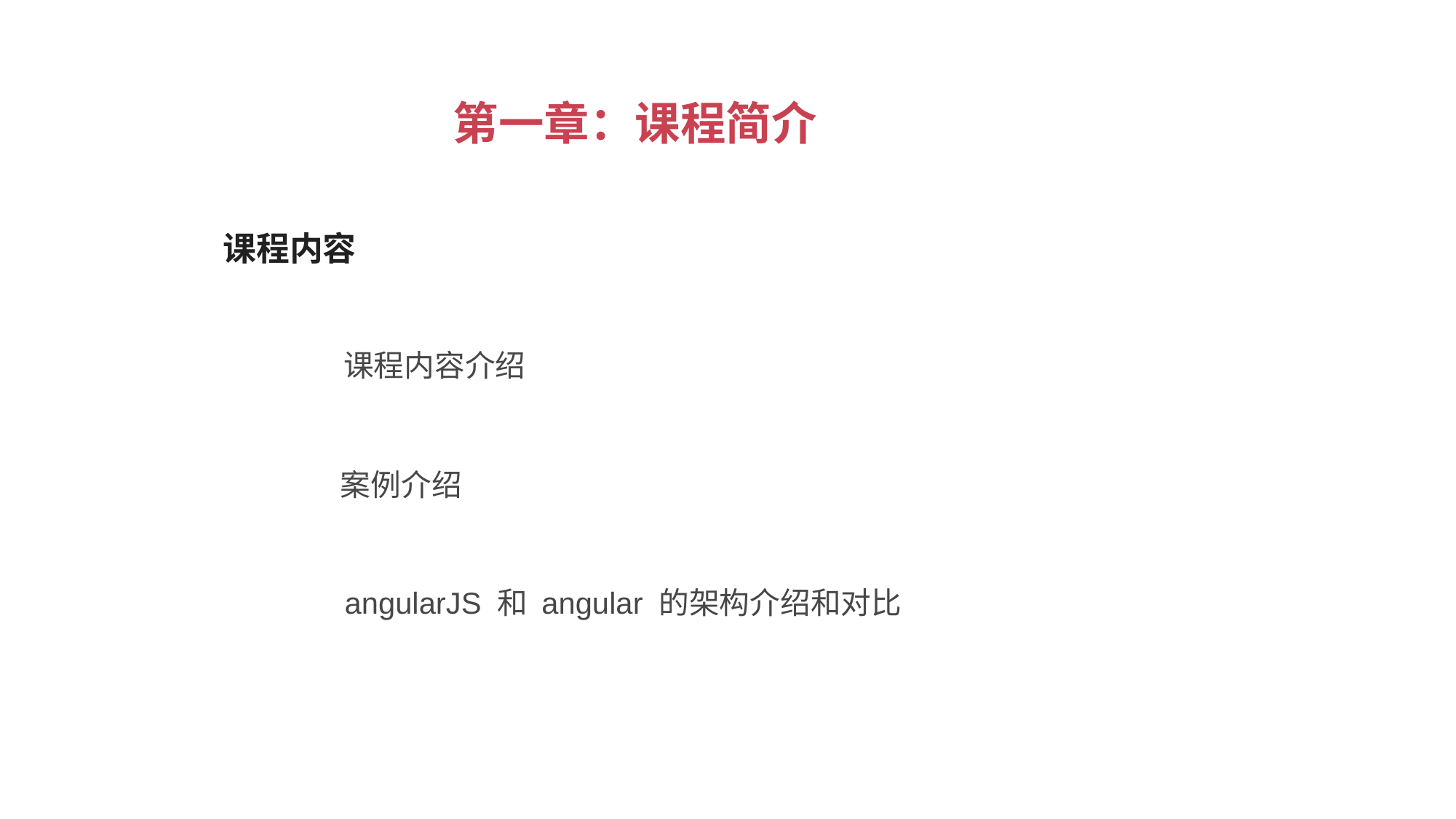

第一章：课程简介
 课程内容
课程内容介绍
案例介绍
angularJS 和 angular 的架构介绍和对比